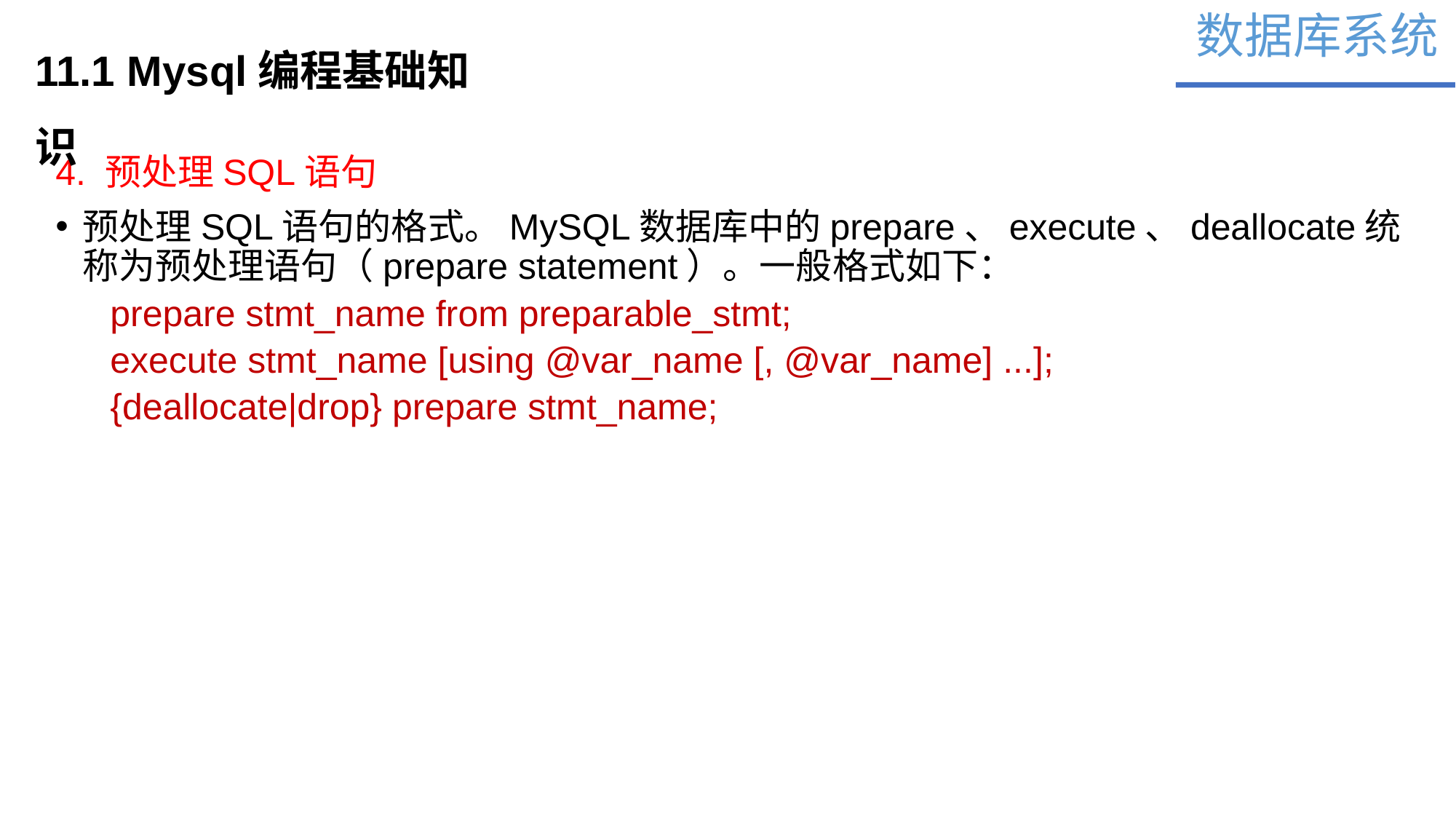

数据库系统
11.1 Mysql编程基础知识

4. 预处理SQL语句
预处理SQL语句的格式。MySQL数据库中的prepare、execute、deallocate统称为预处理语句（prepare statement）。一般格式如下：
prepare stmt_name from preparable_stmt;
execute stmt_name [using @var_name [, @var_name] ...];
{deallocate|drop} prepare stmt_name;